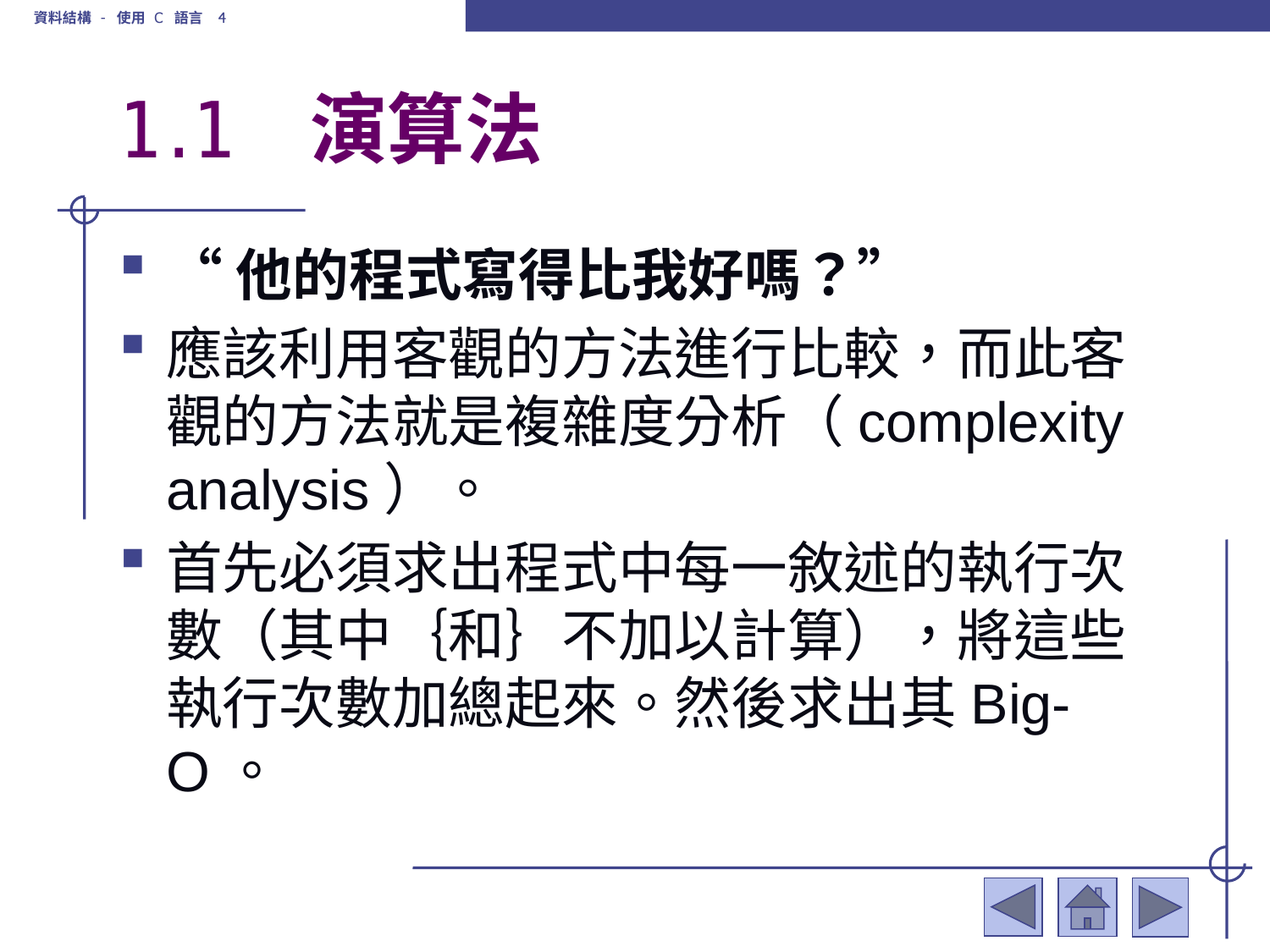

資料結構 - 使用 C 語言   4
# 1.1	  演算法
“他的程式寫得比我好嗎？”
應該利用客觀的方法進行比較，而此客觀的方法就是複雜度分析（complexity analysis）。
首先必須求出程式中每一敘述的執行次數（其中｛和｝不加以計算），將這些執行次數加總起來。然後求出其Big-O。